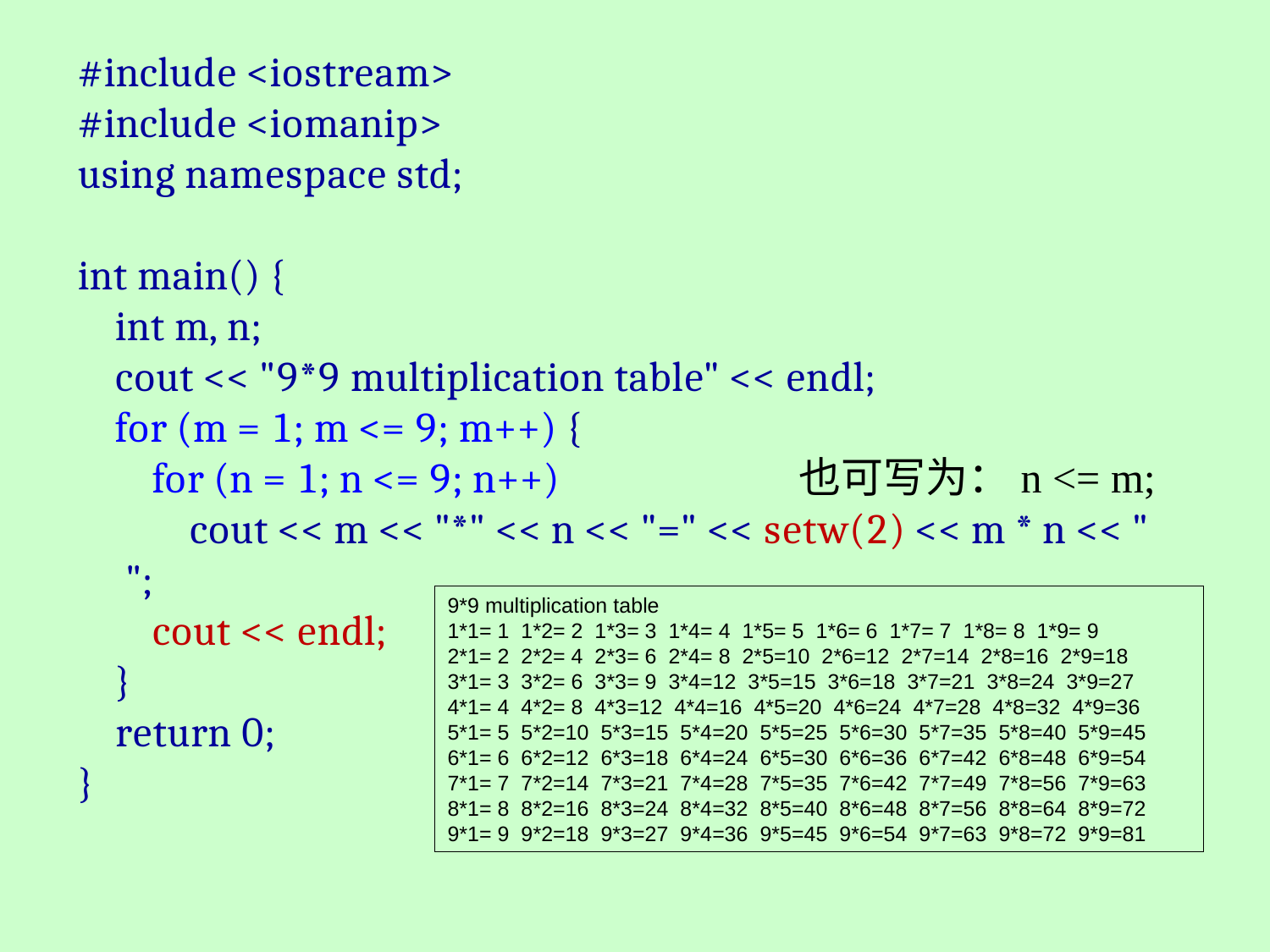

#include <iostream>
#include <iomanip>
using namespace std;

int main() {
    int m, n;
    cout << "9*9 multiplication table" << endl;
    for (m = 1; m <= 9; m++) {
        for (n = 1; n <= 9; n++)
            cout << m << "*" << n << "=" << setw(2) << m * n << "  ";
        cout << endl;
    }
    return 0;
}
也可写为：n <= m;
9*9 multiplication table
1*1= 1  1*2= 2  1*3= 3  1*4= 4  1*5= 5  1*6= 6  1*7= 7  1*8= 8  1*9= 9
2*1= 2  2*2= 4  2*3= 6  2*4= 8  2*5=10  2*6=12  2*7=14  2*8=16  2*9=18
3*1= 3  3*2= 6  3*3= 9  3*4=12  3*5=15  3*6=18  3*7=21  3*8=24  3*9=27
4*1= 4  4*2= 8  4*3=12  4*4=16  4*5=20  4*6=24  4*7=28  4*8=32  4*9=36
5*1= 5  5*2=10  5*3=15  5*4=20  5*5=25  5*6=30  5*7=35  5*8=40  5*9=45
6*1= 6  6*2=12  6*3=18  6*4=24  6*5=30  6*6=36  6*7=42  6*8=48  6*9=54
7*1= 7  7*2=14  7*3=21  7*4=28  7*5=35  7*6=42  7*7=49  7*8=56  7*9=63
8*1= 8  8*2=16  8*3=24  8*4=32  8*5=40  8*6=48  8*7=56  8*8=64  8*9=72
9*1= 9  9*2=18  9*3=27  9*4=36  9*5=45  9*6=54  9*7=63  9*8=72  9*9=81
66